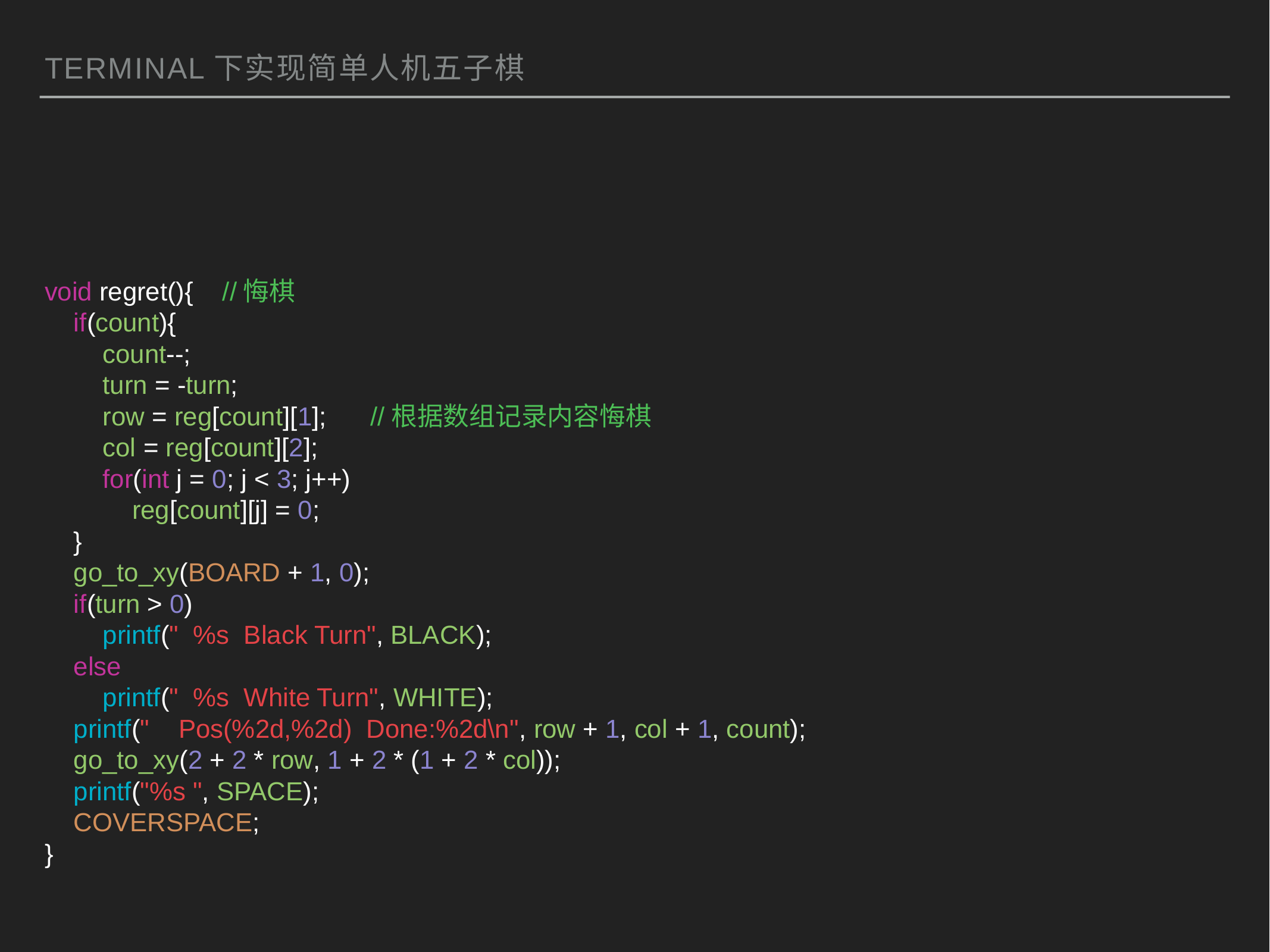

terminal下实现简单人机五子棋
void regret(){    //悔棋
    if(count){
        count--;
        turn = -turn;
        row = reg[count][1];      //根据数组记录内容悔棋
        col = reg[count][2];
        for(int j = 0; j < 3; j++)
            reg[count][j] = 0;
    }
    go_to_xy(BOARD + 1, 0);
    if(turn > 0)
        printf("  %s  Black Turn", BLACK);
    else
        printf("  %s  White Turn", WHITE);
    printf("    Pos(%2d,%2d)  Done:%2d\n", row + 1, col + 1, count);
    go_to_xy(2 + 2 * row, 1 + 2 * (1 + 2 * col));
    printf("%s ", SPACE);
    COVERSPACE;
}